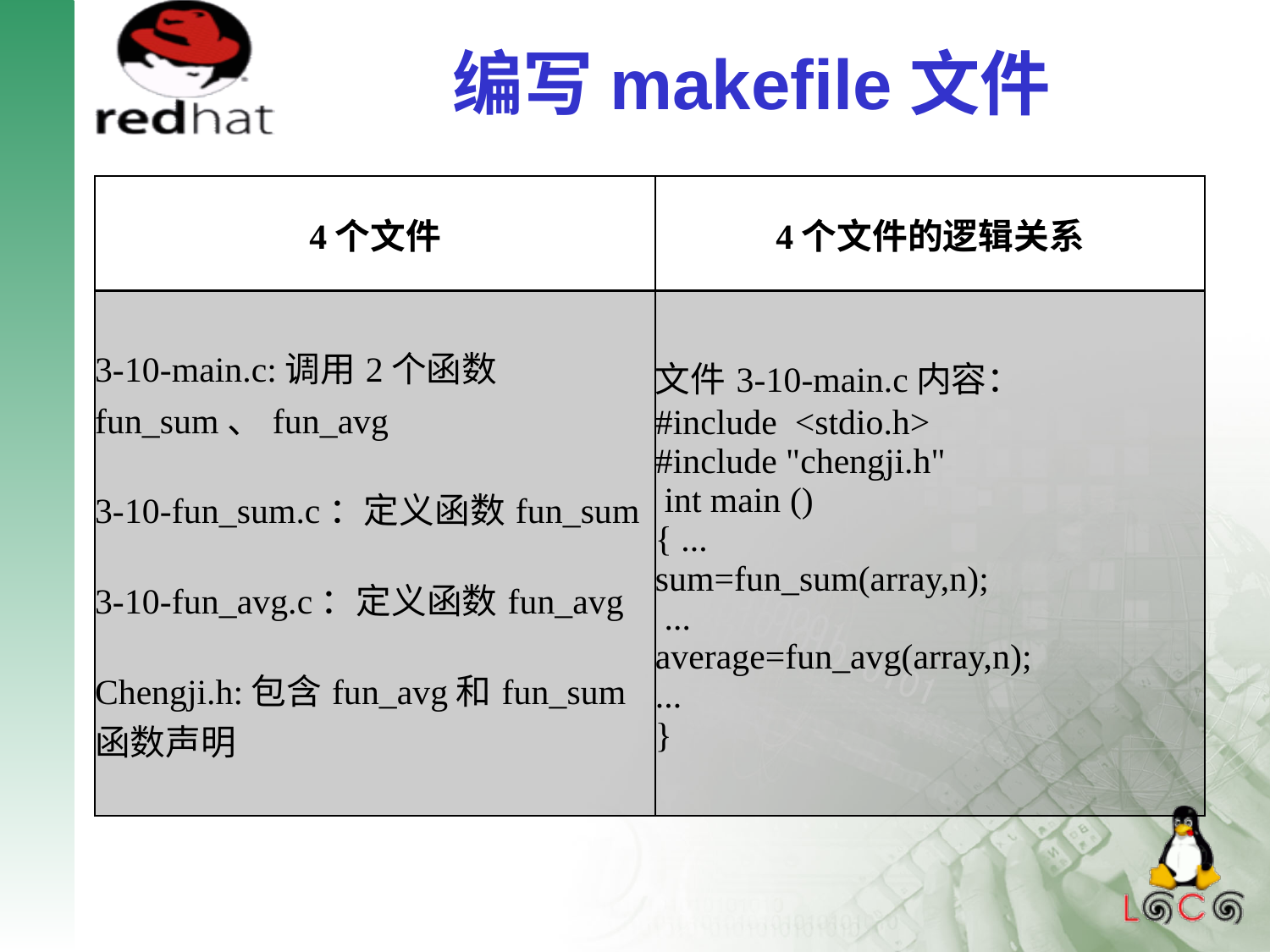

# 编写makefile文件
| 4个文件 | 4个文件的逻辑关系 |
| --- | --- |
| 3-10-main.c:调用2个函数fun\_sum、fun\_avg 3-10-fun\_sum.c：定义函数fun\_sum 3-10-fun\_avg.c：定义函数fun\_avg Chengji.h:包含fun\_avg和fun\_sum函数声明 | 文件3-10-main.c内容： #include <stdio.h> #include "chengji.h" int main () { ... sum=fun\_sum(array,n); ... average=fun\_avg(array,n); ... } |